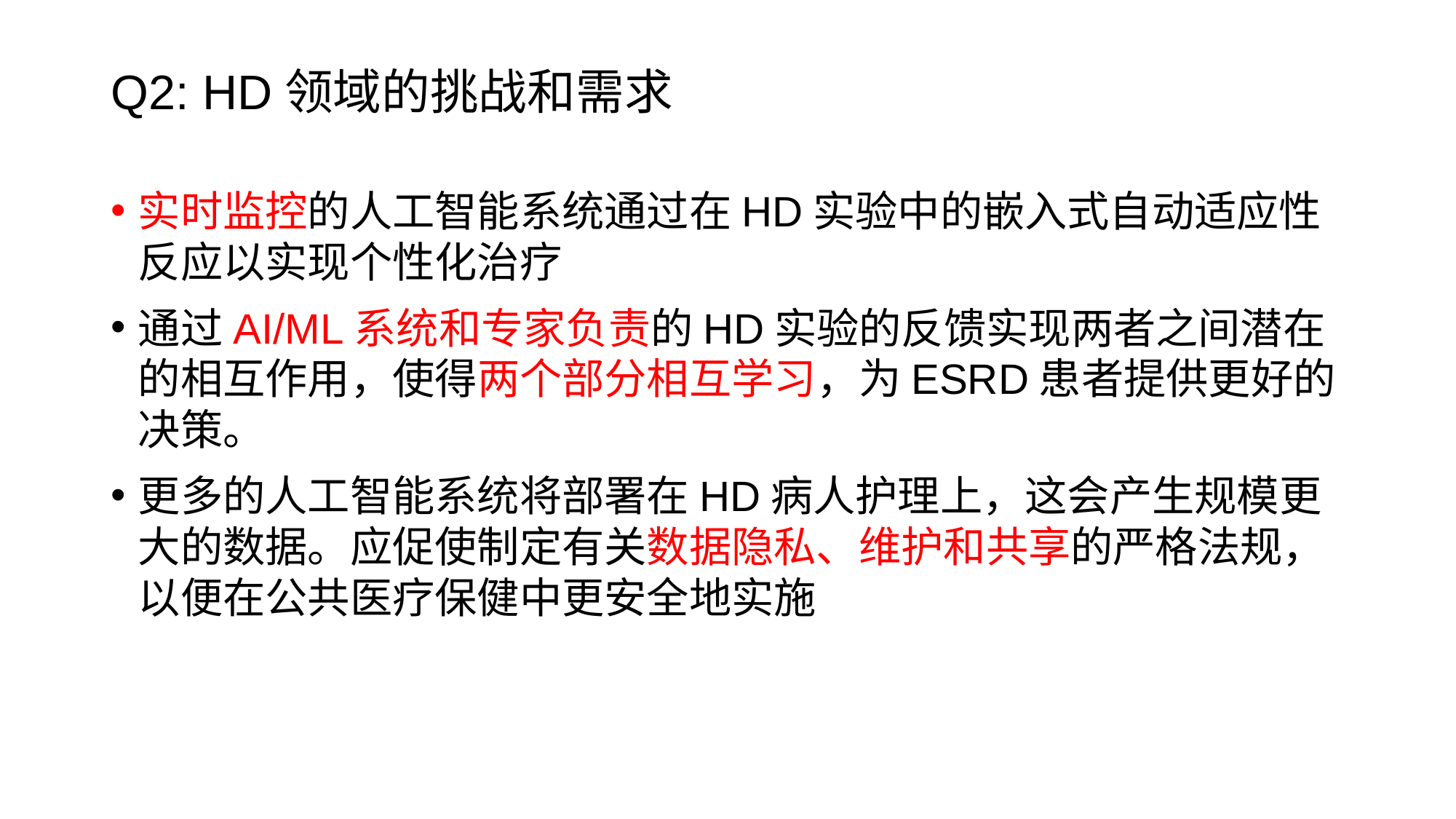

# Q2: HD领域的挑战和需求
实时监控的人工智能系统通过在HD实验中的嵌入式自动适应性反应以实现个性化治疗
通过AI/ML系统和专家负责的HD实验的反馈实现两者之间潜在的相互作用，使得两个部分相互学习，为ESRD患者提供更好的决策。
更多的人工智能系统将部署在HD病人护理上，这会产生规模更大的数据。应促使制定有关数据隐私、维护和共享的严格法规，以便在公共医疗保健中更安全地实施